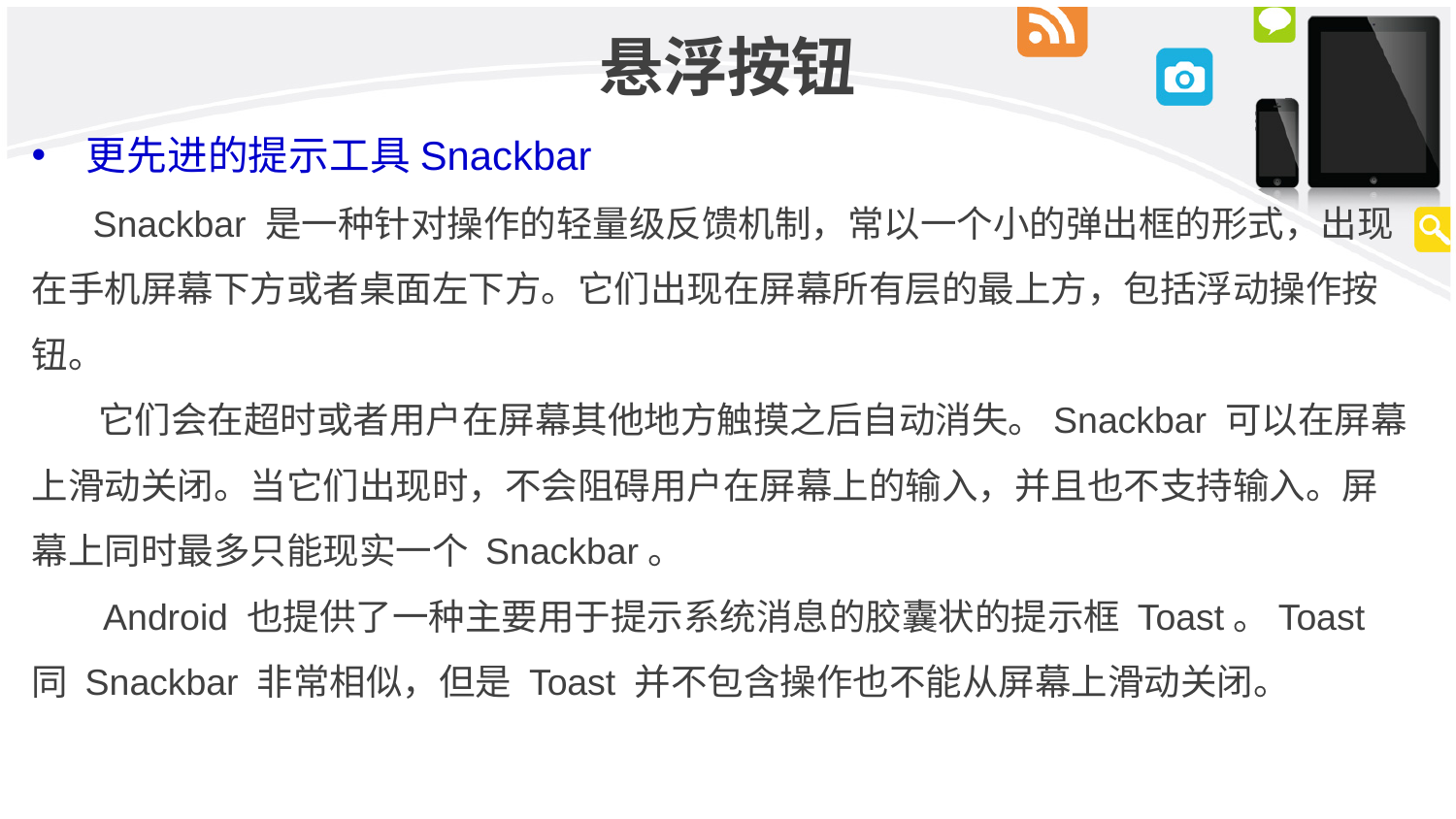

# 悬浮按钮
更先进的提示工具Snackbar
      Snackbar 是一种针对操作的轻量级反馈机制，常以一个小的弹出框的形式，出现在手机屏幕下方或者桌面左下方。它们出现在屏幕所有层的最上方，包括浮动操作按钮。
       它们会在超时或者用户在屏幕其他地方触摸之后自动消失。Snackbar 可以在屏幕上滑动关闭。当它们出现时，不会阻碍用户在屏幕上的输入，并且也不支持输入。屏幕上同时最多只能现实一个 Snackbar。
       Android 也提供了一种主要用于提示系统消息的胶囊状的提示框 Toast。Toast 同 Snackbar 非常相似，但是 Toast 并不包含操作也不能从屏幕上滑动关闭。